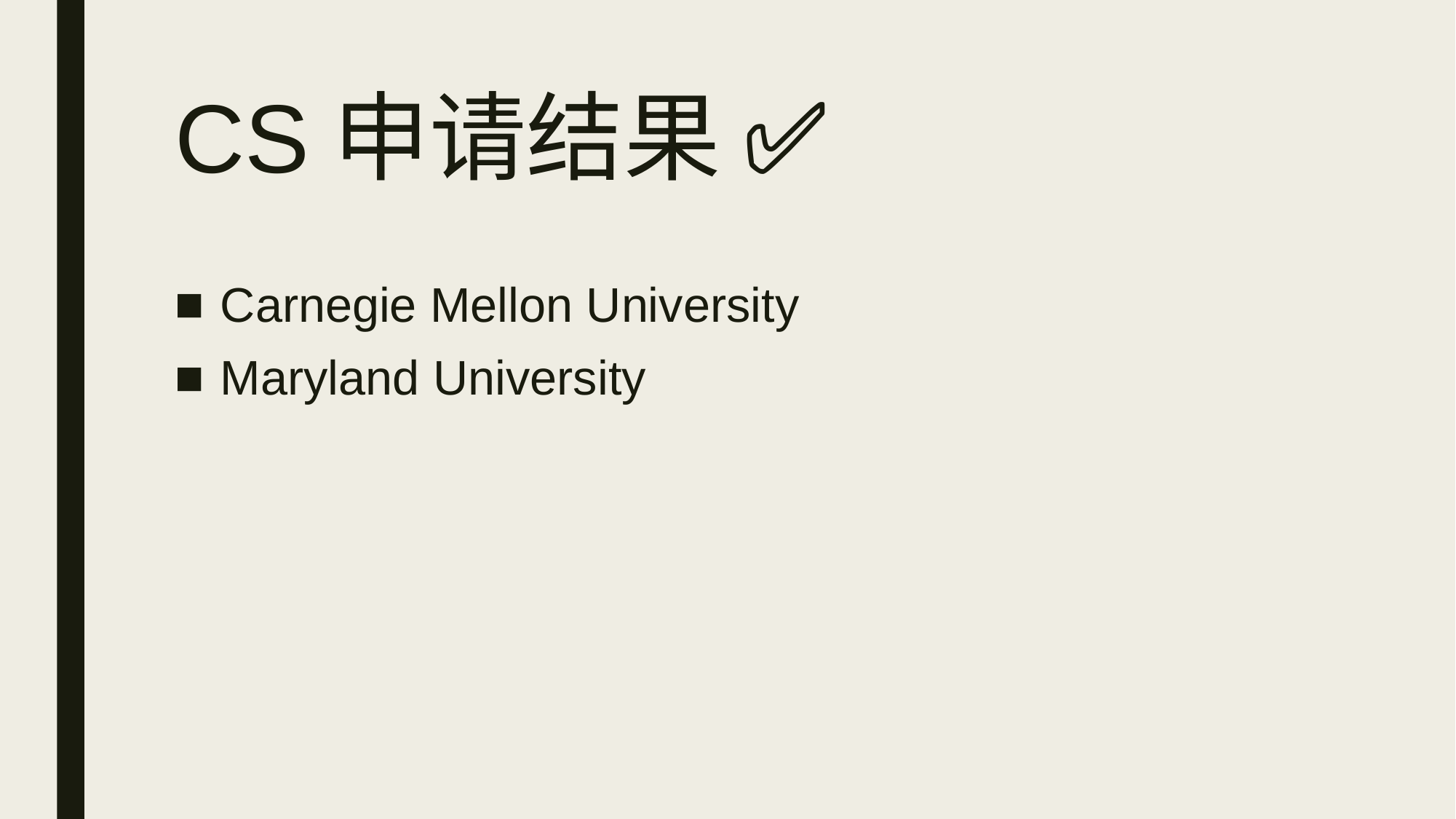

# CS申请结果 ✅
Carnegie Mellon University
Maryland University